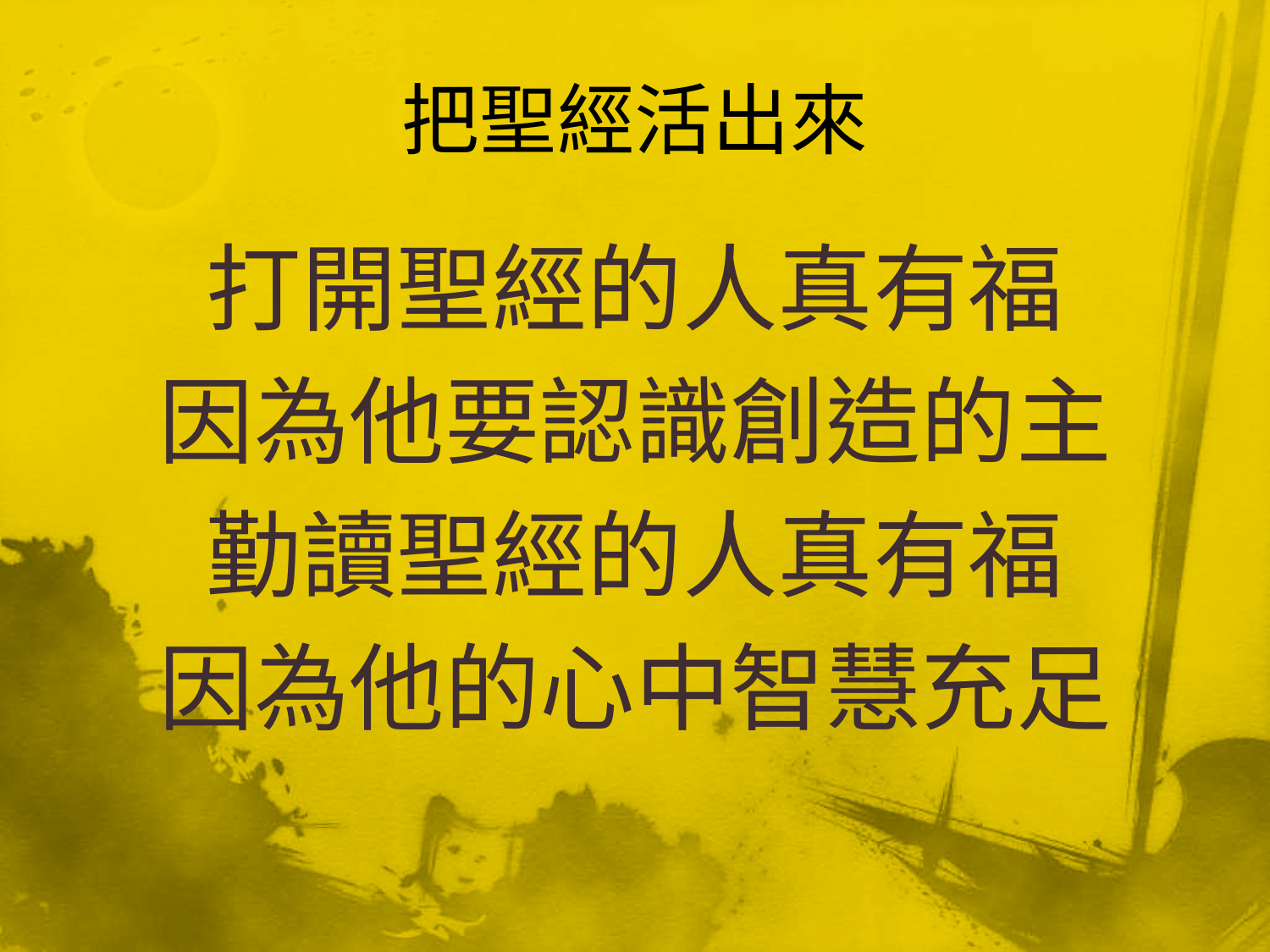

# 把聖經活出來
打開聖經的人真有福
因為他要認識創造的主
勤讀聖經的人真有福
因為他的心中智慧充足